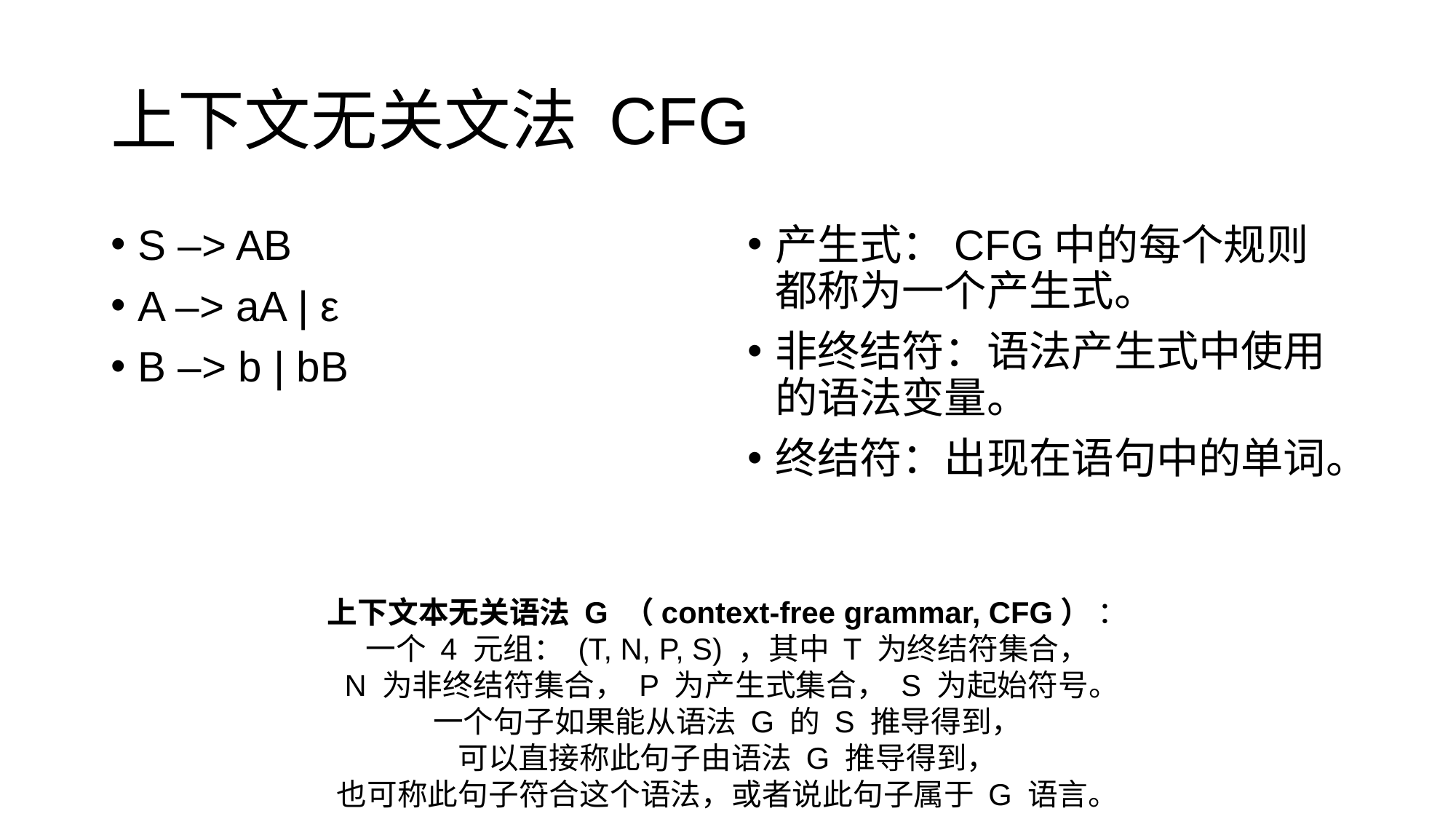

# 上下文无关文法 CFG
S –> AB
A –> aA | ε
B –> b | bB
产生式：CFG中的每个规则都称为一个产生式。
非终结符：语法产生式中使用的语法变量。
终结符：出现在语句中的单词。
上下文本无关语法 G （context-free grammar, CFG） ：
一个 4 元组： (T, N, P, S) ，其中 T 为终结符集合，
 N 为非终结符集合， P 为产生式集合， S 为起始符号。
一个句子如果能从语法 G 的 S 推导得到，
可以直接称此句子由语法 G 推导得到，
也可称此句子符合这个语法，或者说此句子属于 G 语言。